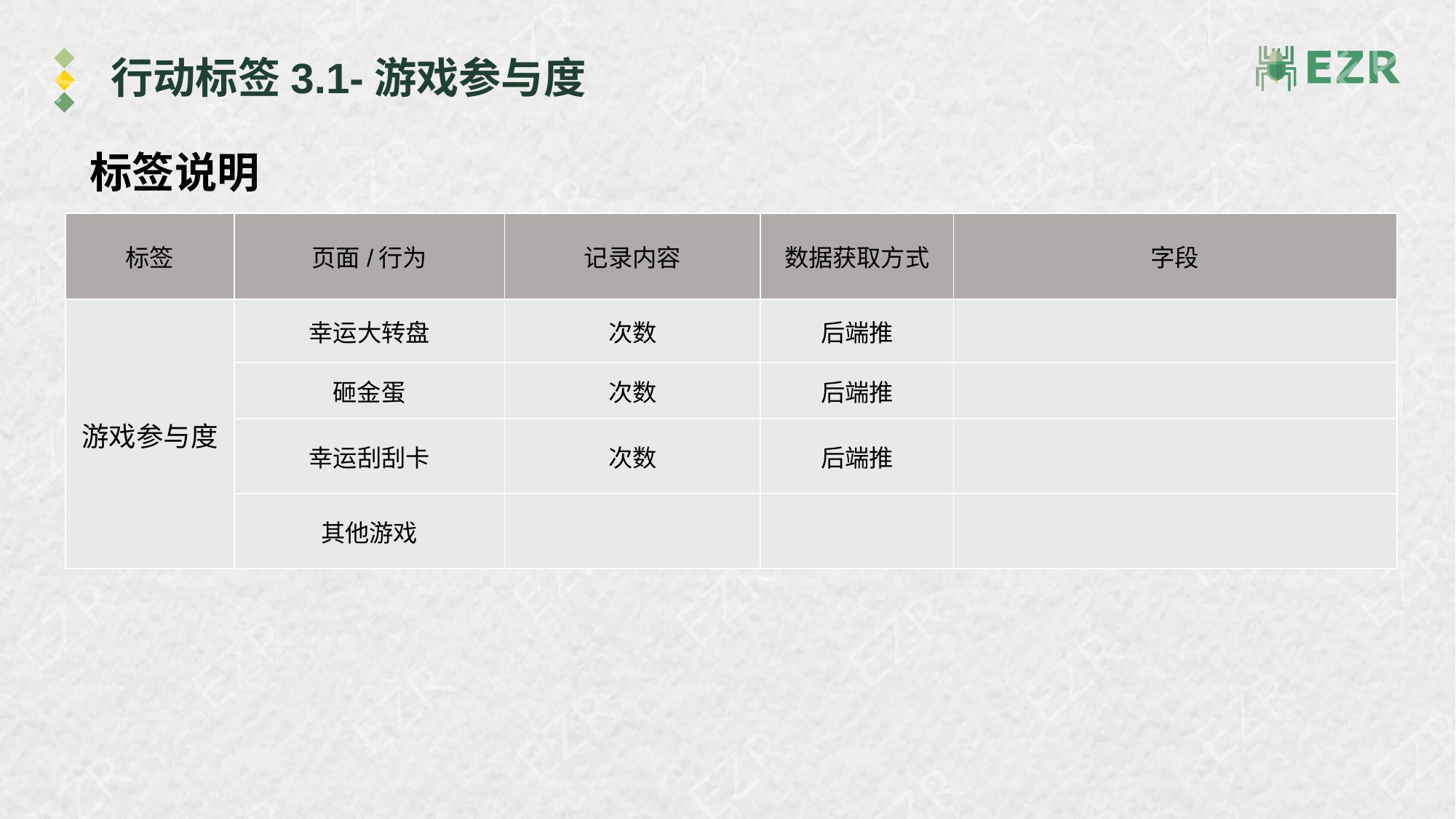

# 行动标签3.1-游戏参与度
标签说明
| 标签 | 页面/行为 | 记录内容 | 数据获取方式 | 字段 |
| --- | --- | --- | --- | --- |
| 游戏参与度 | 幸运大转盘 | 次数 | 后端推 |  |
|  | 砸金蛋 | 次数 | 后端推 |  |
|  | 幸运刮刮卡 | 次数 | 后端推 |  |
|  | 其他游戏 |  |  |  |